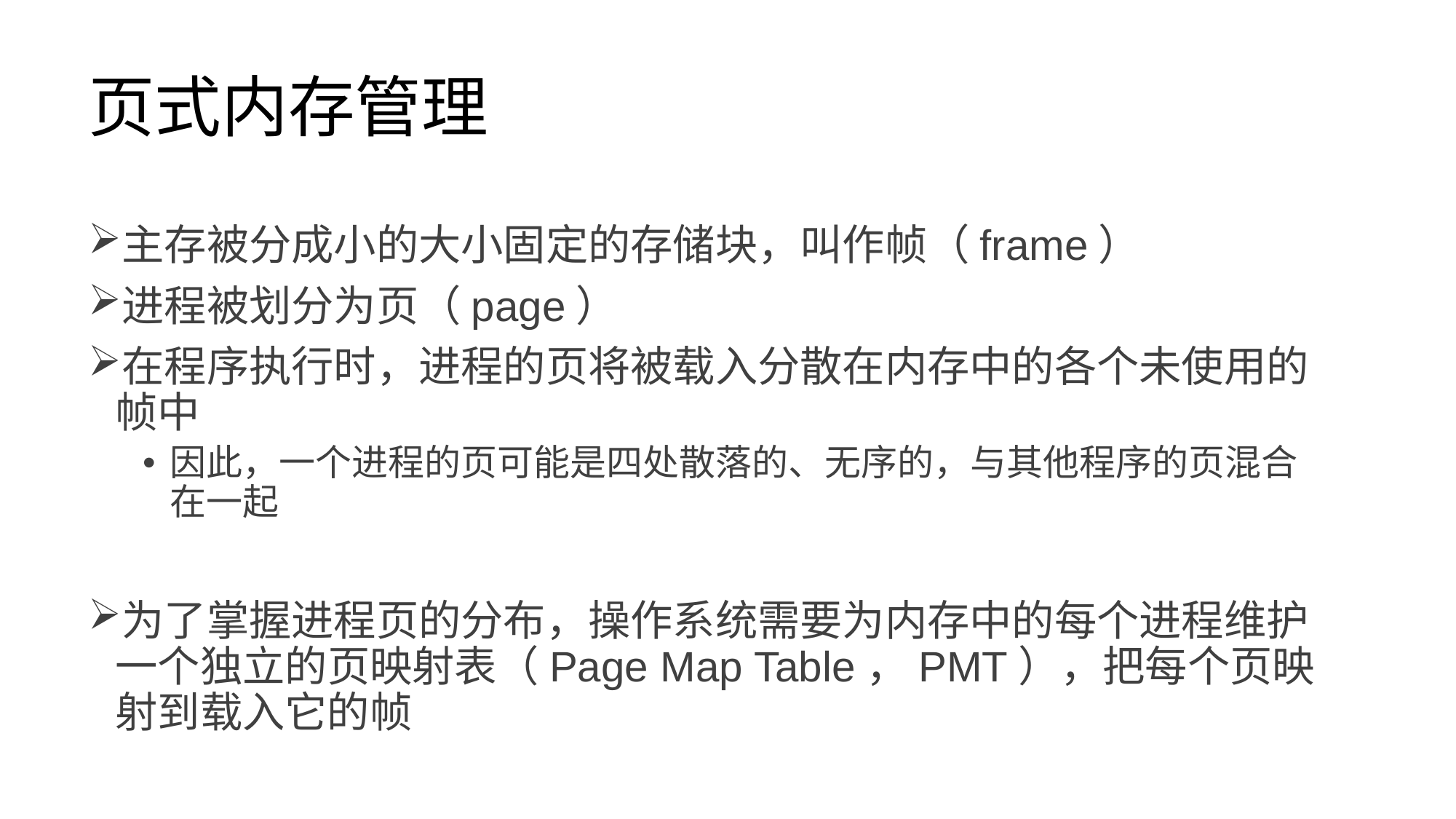

# 页式内存管理
主存被分成小的大小固定的存储块，叫作帧（frame）
进程被划分为页（page）
在程序执行时，进程的页将被载入分散在内存中的各个未使用的帧中
因此，一个进程的页可能是四处散落的、无序的，与其他程序的页混合在一起

为了掌握进程页的分布，操作系统需要为内存中的每个进程维护一个独立的页映射表（Page Map Table，PMT），把每个页映射到载入它的帧